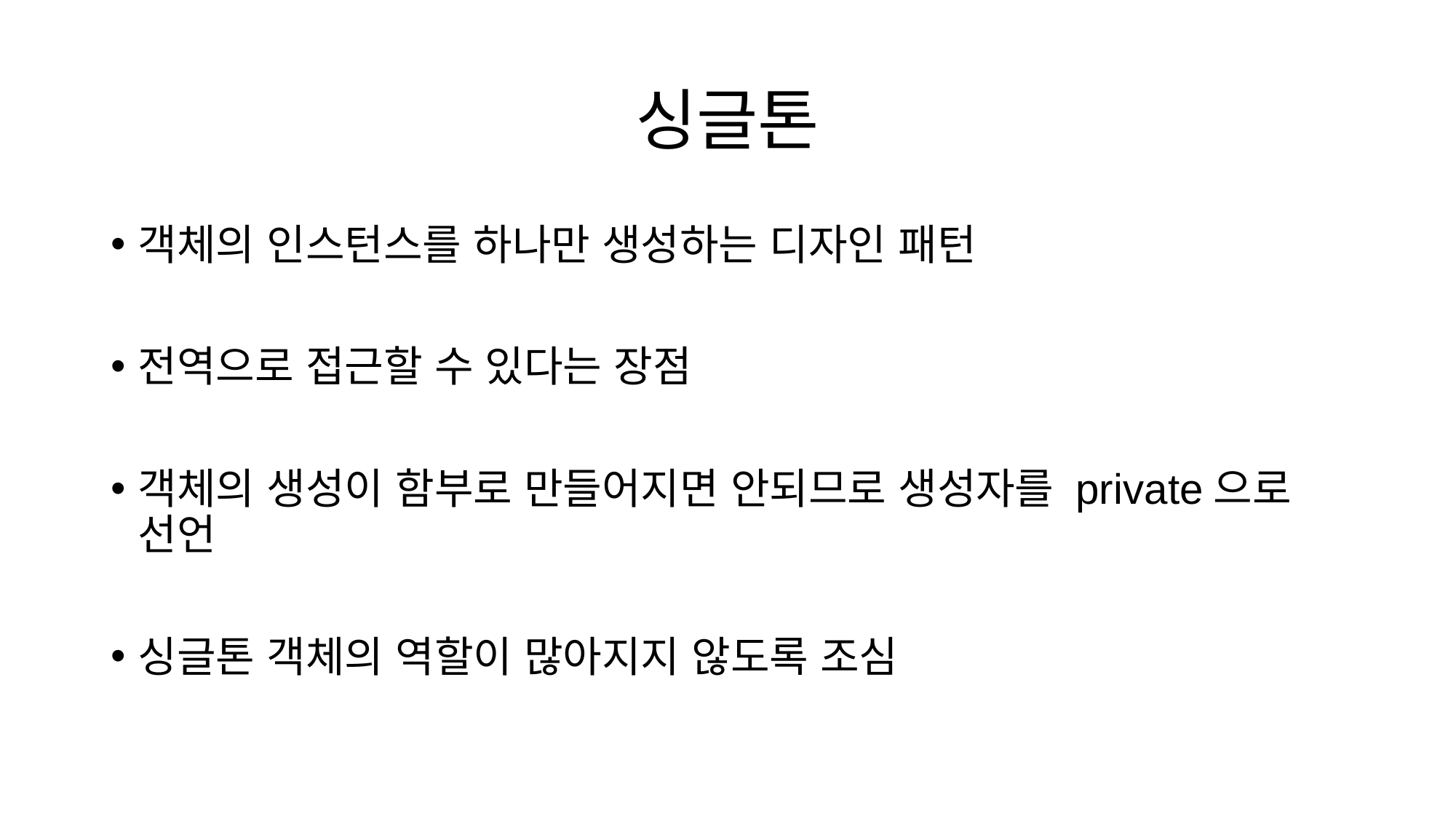

# 싱글톤
객체의 인스턴스를 하나만 생성하는 디자인 패턴

전역으로 접근할 수 있다는 장점

객체의 생성이 함부로 만들어지면 안되므로 생성자를 private으로 선언

싱글톤 객체의 역할이 많아지지 않도록 조심